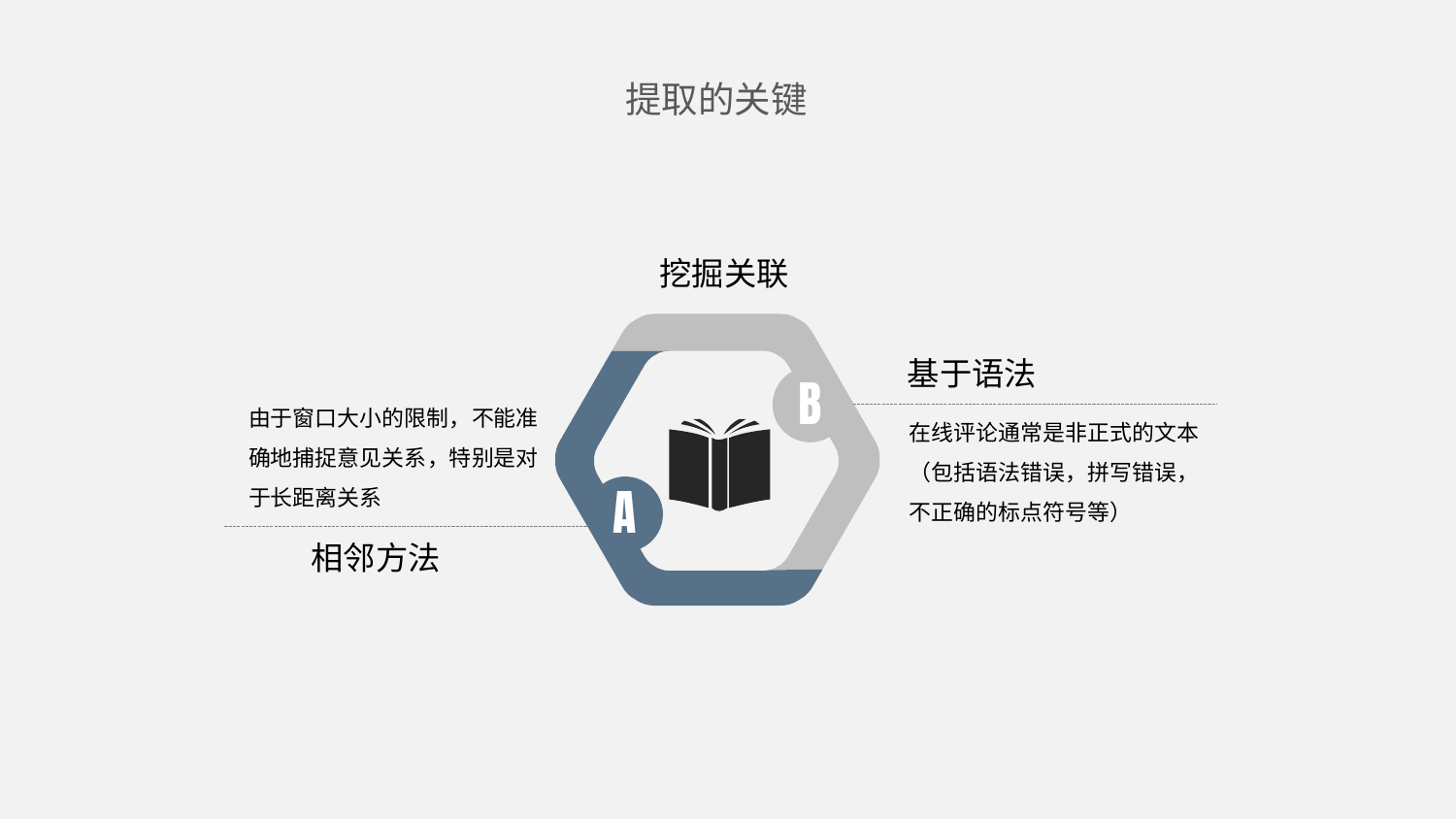

提取的关键
挖掘关联

基于语法

B
由于窗口大小的限制，不能准确地捕捉意见关系，特别是对于长距离关系
在线评论通常是非正式的文本（包括语法错误，拼写错误，不正确的标点符号等）

A
相邻方法